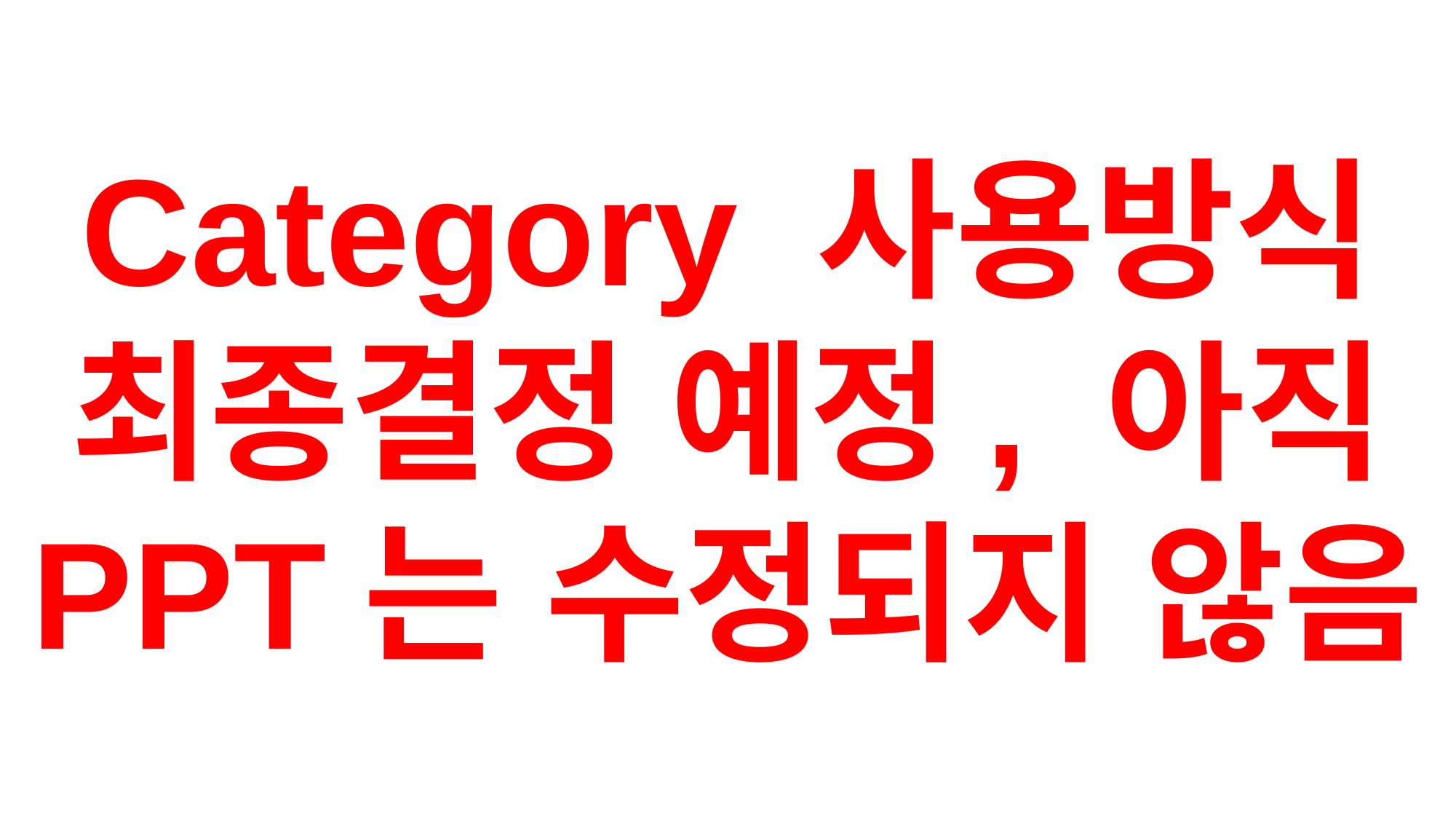

Category 사용방식
최종결정 예정, 아직
PPT는 수정되지 않음